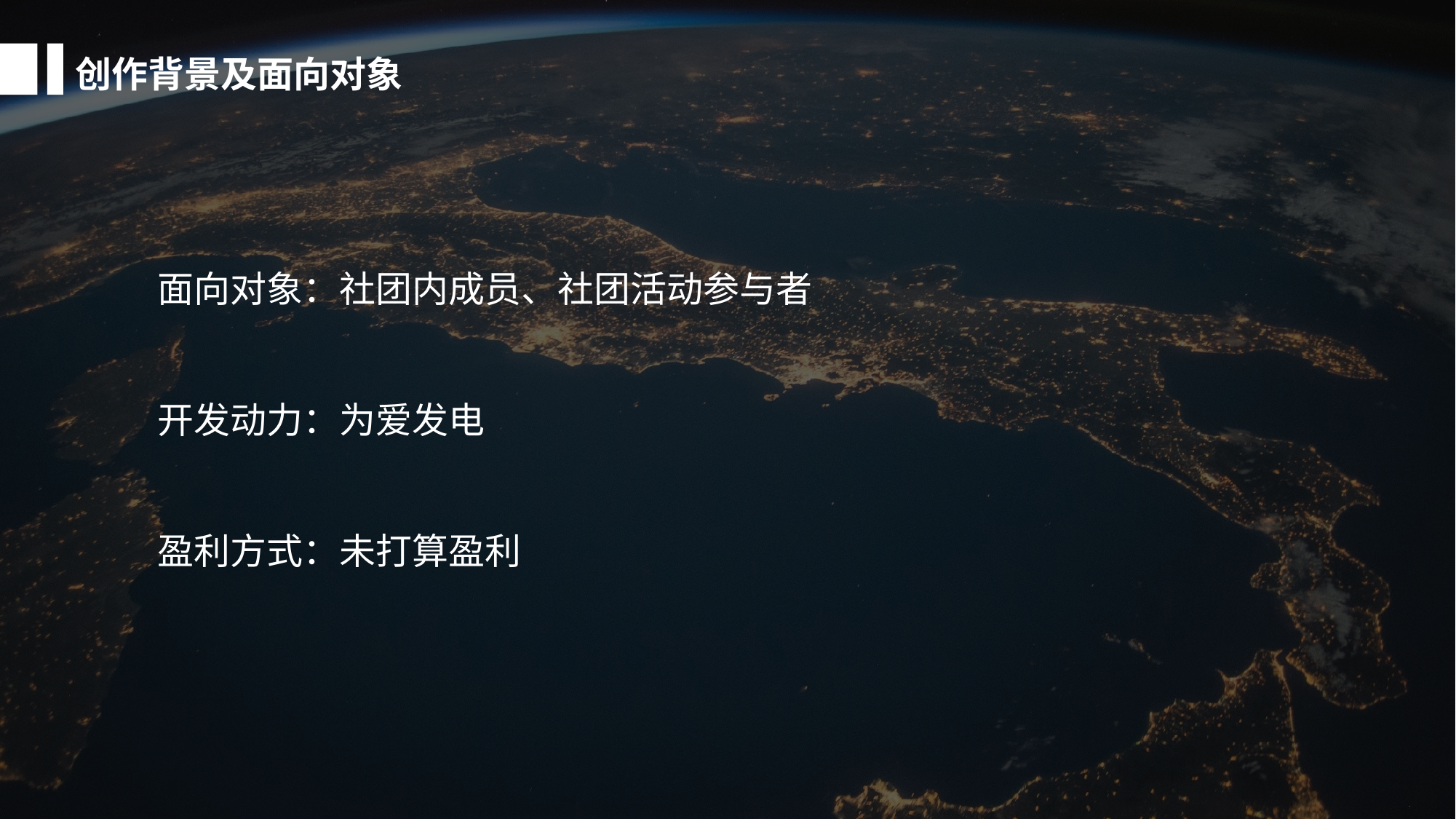

创作背景及面向对象
面向对象：社团内成员、社团活动参与者

开发动力：为爱发电

盈利方式：未打算盈利